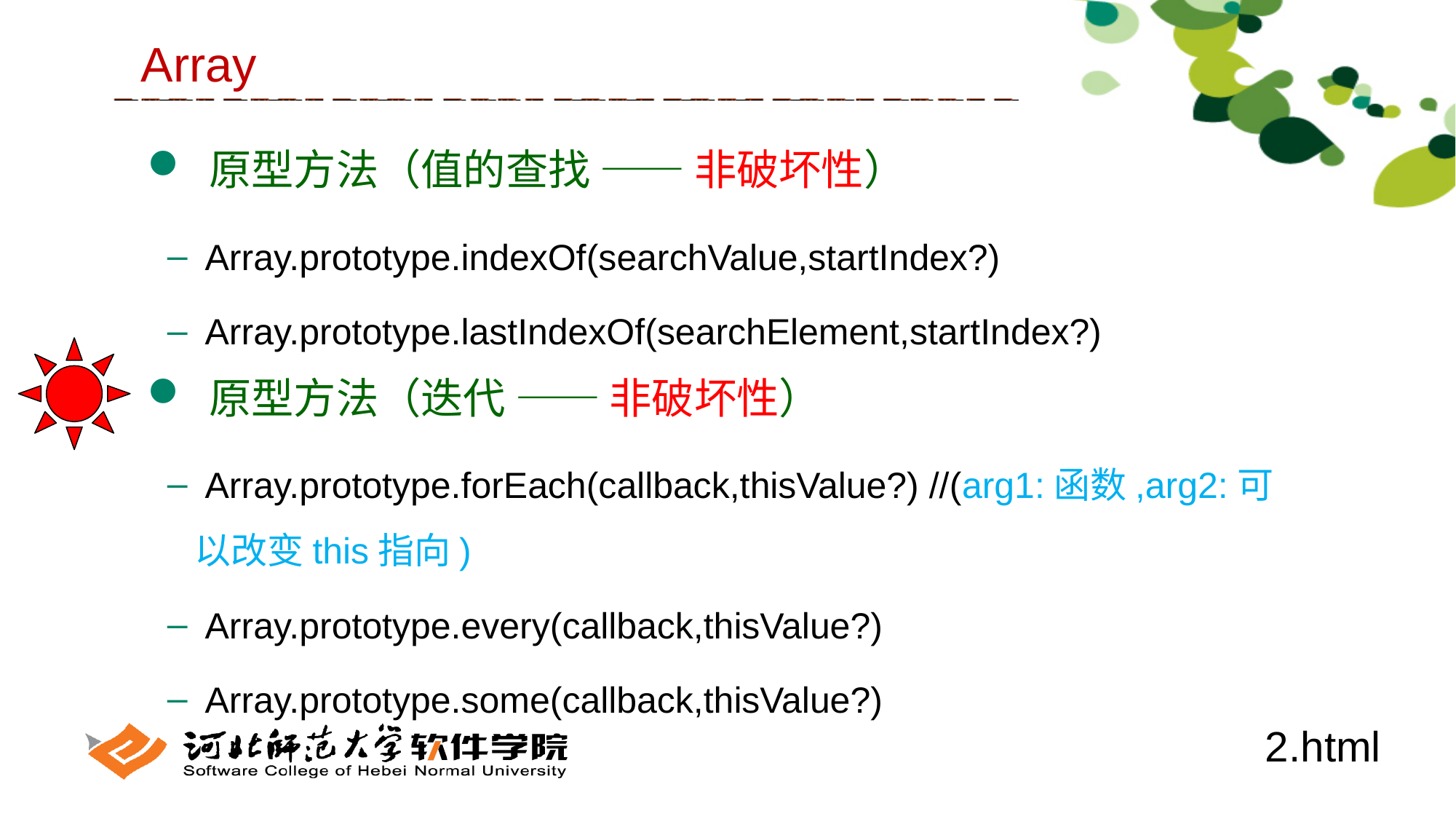

Array

 原型方法（值的查找 —— 非破坏性）
 Array.prototype.indexOf(searchValue,startIndex?)
 Array.prototype.lastIndexOf(searchElement,startIndex?)
 原型方法（迭代 —— 非破坏性）
 Array.prototype.forEach(callback,thisValue?) //(arg1:函数,arg2:可以改变this指向)
 Array.prototype.every(callback,thisValue?)
 Array.prototype.some(callback,thisValue?)

2.html